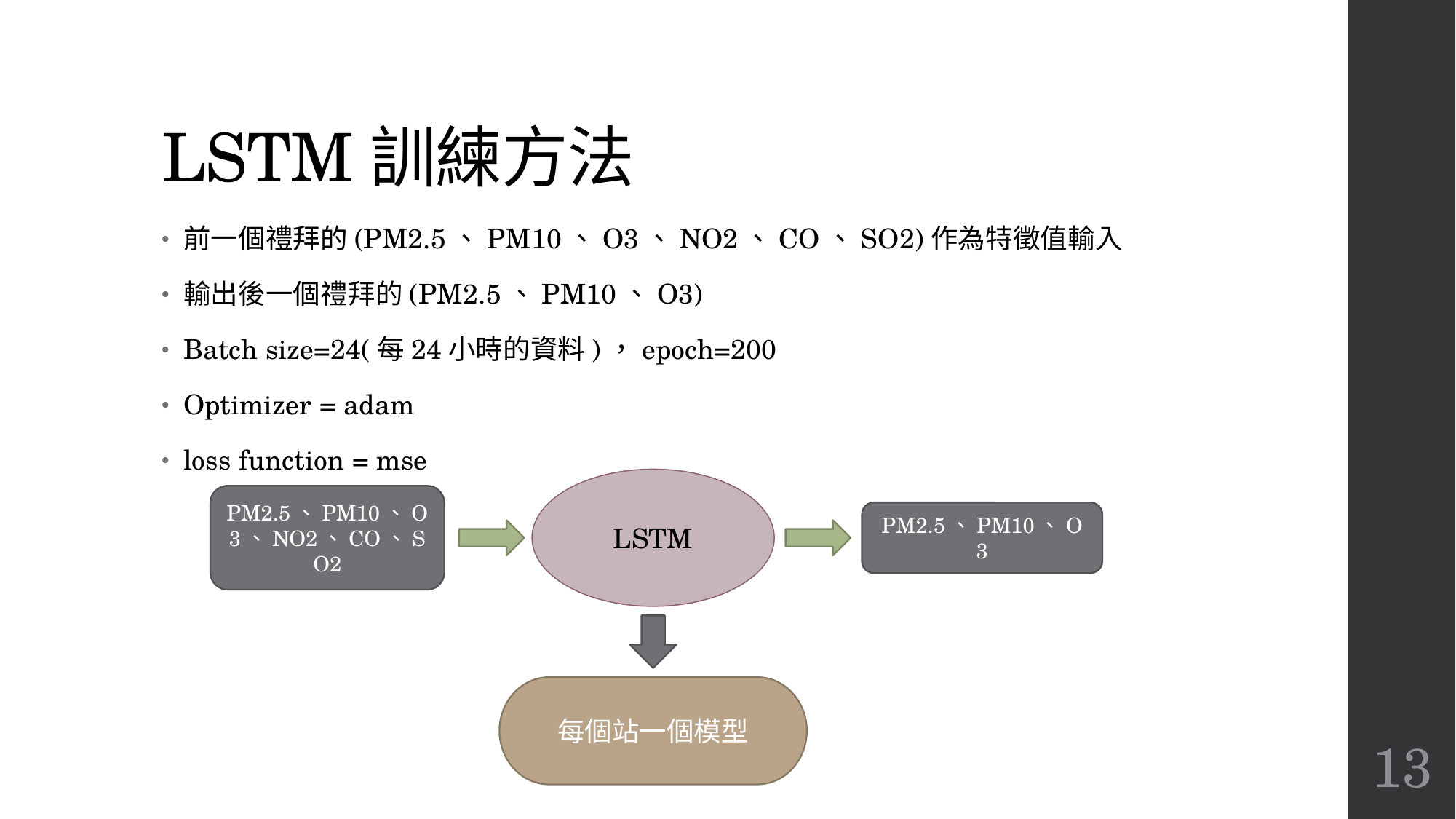

# LSTM訓練方法
前一個禮拜的(PM2.5、PM10、O3、NO2、CO、SO2)作為特徵值輸入
輸出後一個禮拜的(PM2.5、PM10、O3)
Batch size=24(每24小時的資料)，epoch=200
Optimizer = adam
loss function = mse
LSTM
PM2.5、PM10、O3、NO2、CO、SO2
PM2.5、PM10、O3

每個站一個模型
13